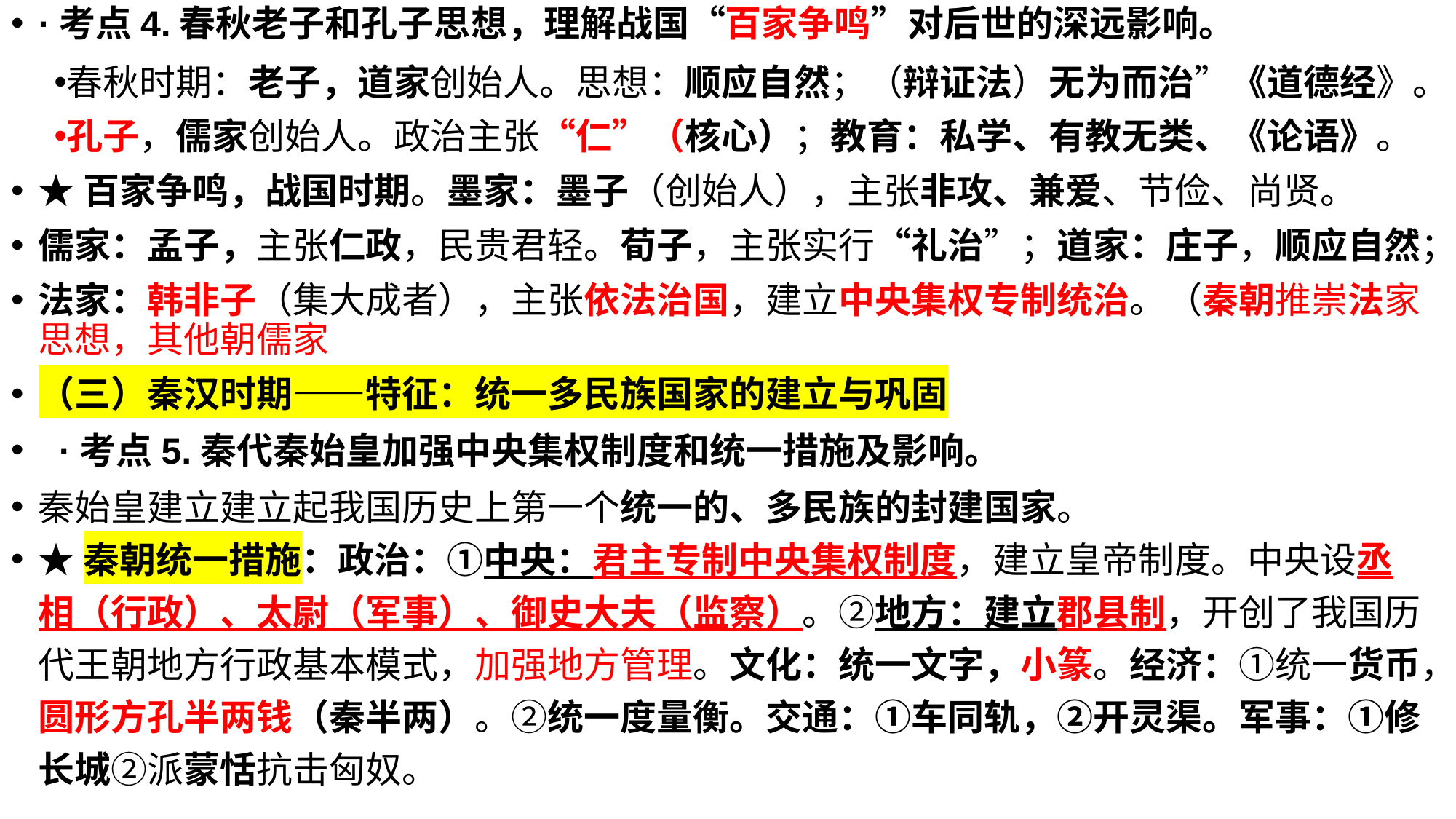

·考点4.春秋老子和孔子思想，理解战国“百家争鸣”对后世的深远影响。
春秋时期：老子，道家创始人。思想：顺应自然；（辩证法）无为而治”《道德经》。
孔子，儒家创始人。政治主张“仁”（核心）；教育：私学、有教无类、《论语》。
★百家争鸣，战国时期。墨家：墨子（创始人），主张非攻、兼爱、节俭、尚贤。
儒家：孟子，主张仁政，民贵君轻。荀子，主张实行“礼治”；道家：庄子，顺应自然；
法家：韩非子（集大成者），主张依法治国，建立中央集权专制统治。（秦朝推崇法家思想，其他朝儒家
（三）秦汉时期——特征：统一多民族国家的建立与巩固
·考点5.秦代秦始皇加强中央集权制度和统一措施及影响。
秦始皇建立建立起我国历史上第一个统一的、多民族的封建国家。
★秦朝统一措施：政治：①中央：君主专制中央集权制度，建立皇帝制度。中央设丞相（行政）、太尉（军事）、御史大夫（监察）。②地方：建立郡县制，开创了我国历代王朝地方行政基本模式，加强地方管理。文化：统一文字，小篆。经济：①统一货币，圆形方孔半两钱（秦半两）。②统一度量衡。交通：①车同轨，②开灵渠。军事：①修长城②派蒙恬抗击匈奴。